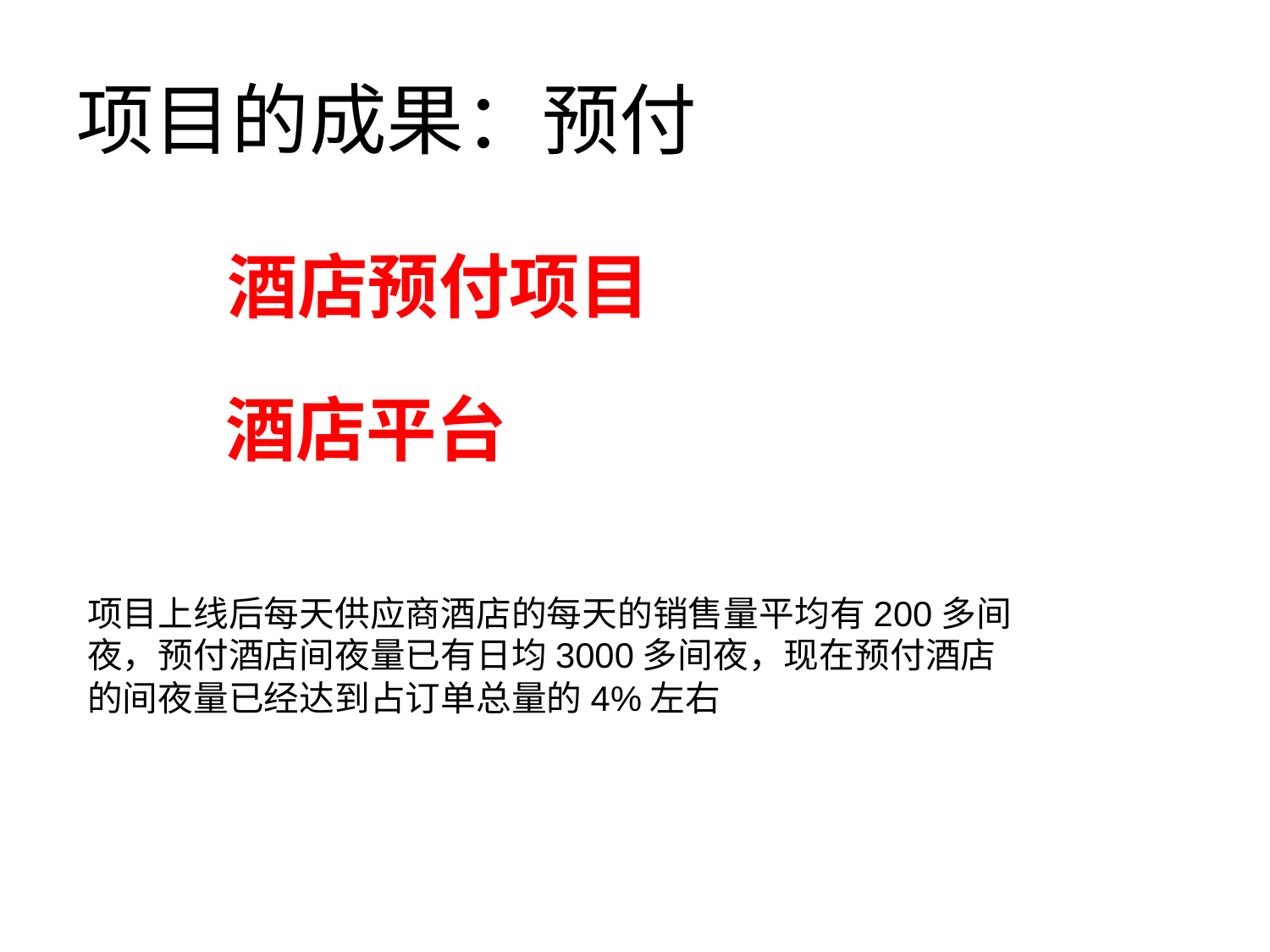

项目的成果：预付
酒店预付项目
酒店平台
项目上线后每天供应商酒店的每天的销售量平均有200多间夜，预付酒店间夜量已有日均3000多间夜，现在预付酒店的间夜量已经达到占订单总量的4%左右